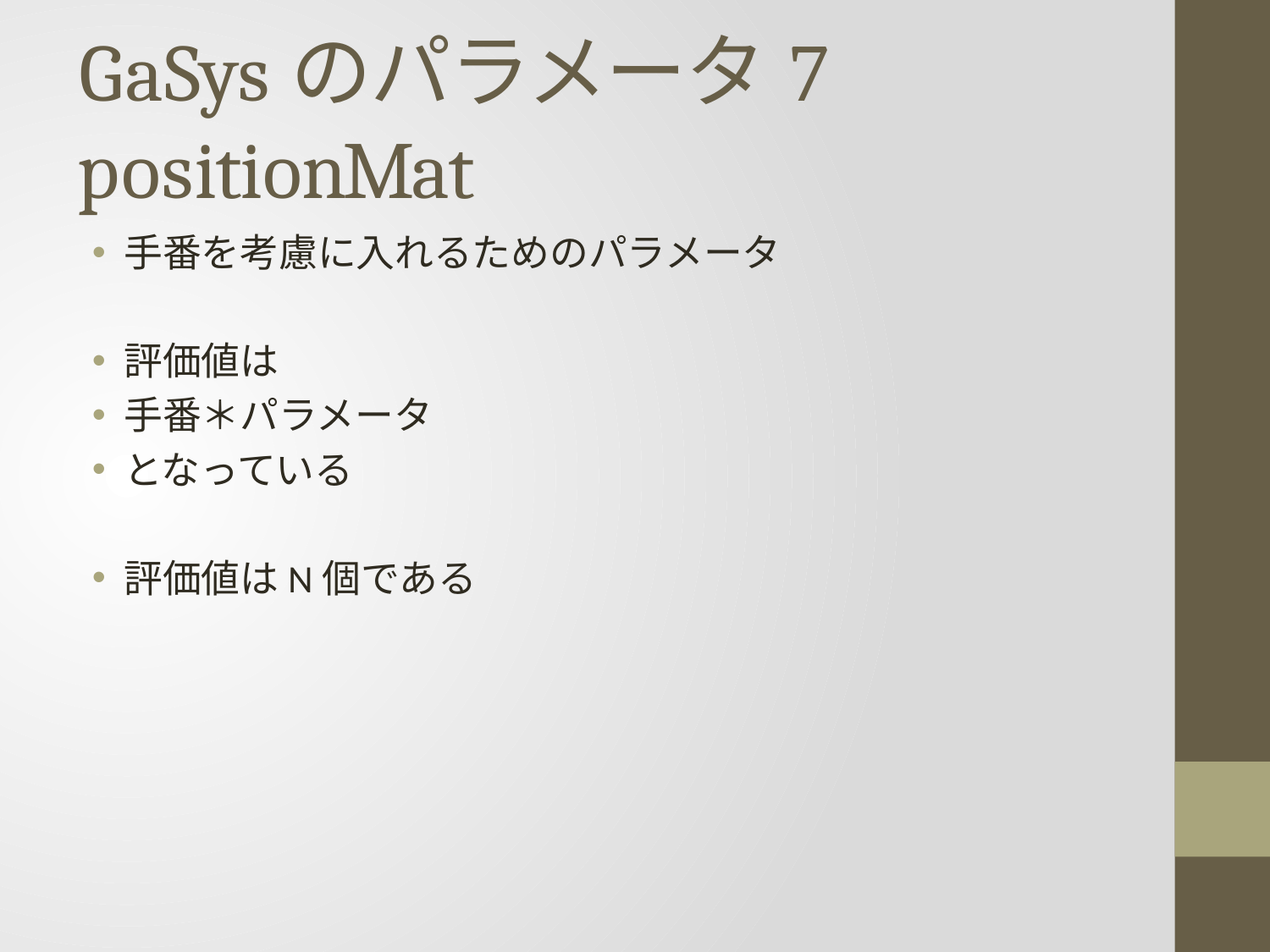

# GaSysのパラメータ7 positionMat
手番を考慮に入れるためのパラメータ

評価値は
手番＊パラメータ
となっている

評価値はN個である